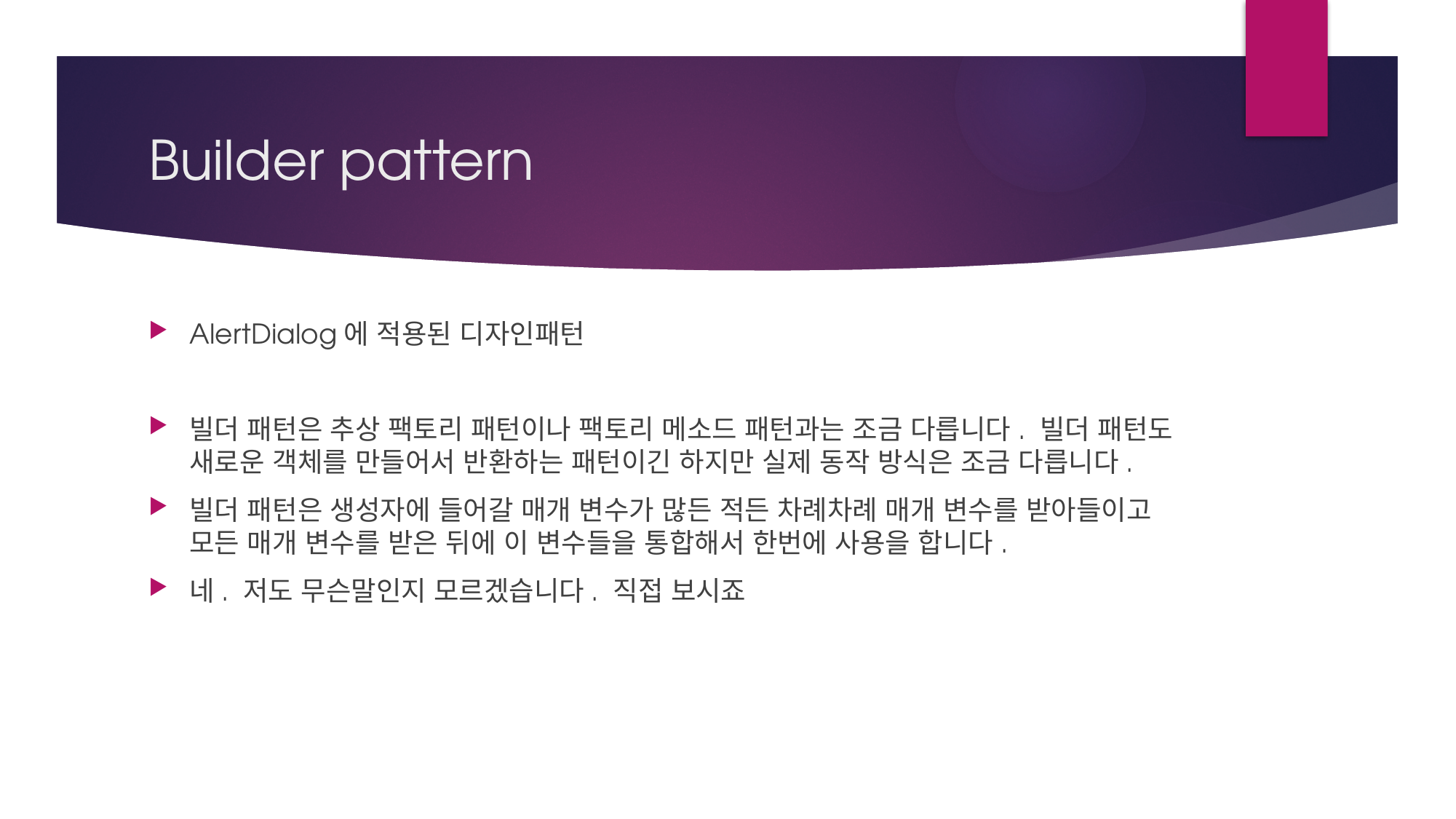

# Builder pattern
AlertDialog에 적용된 디자인패턴

빌더 패턴은 추상 팩토리 패턴이나 팩토리 메소드 패턴과는 조금 다릅니다. 빌더 패턴도 새로운 객체를 만들어서 반환하는 패턴이긴 하지만 실제 동작 방식은 조금 다릅니다.
빌더 패턴은 생성자에 들어갈 매개 변수가 많든 적든 차례차례 매개 변수를 받아들이고 모든 매개 변수를 받은 뒤에 이 변수들을 통합해서 한번에 사용을 합니다.
네. 저도 무슨말인지 모르겠습니다. 직접 보시죠